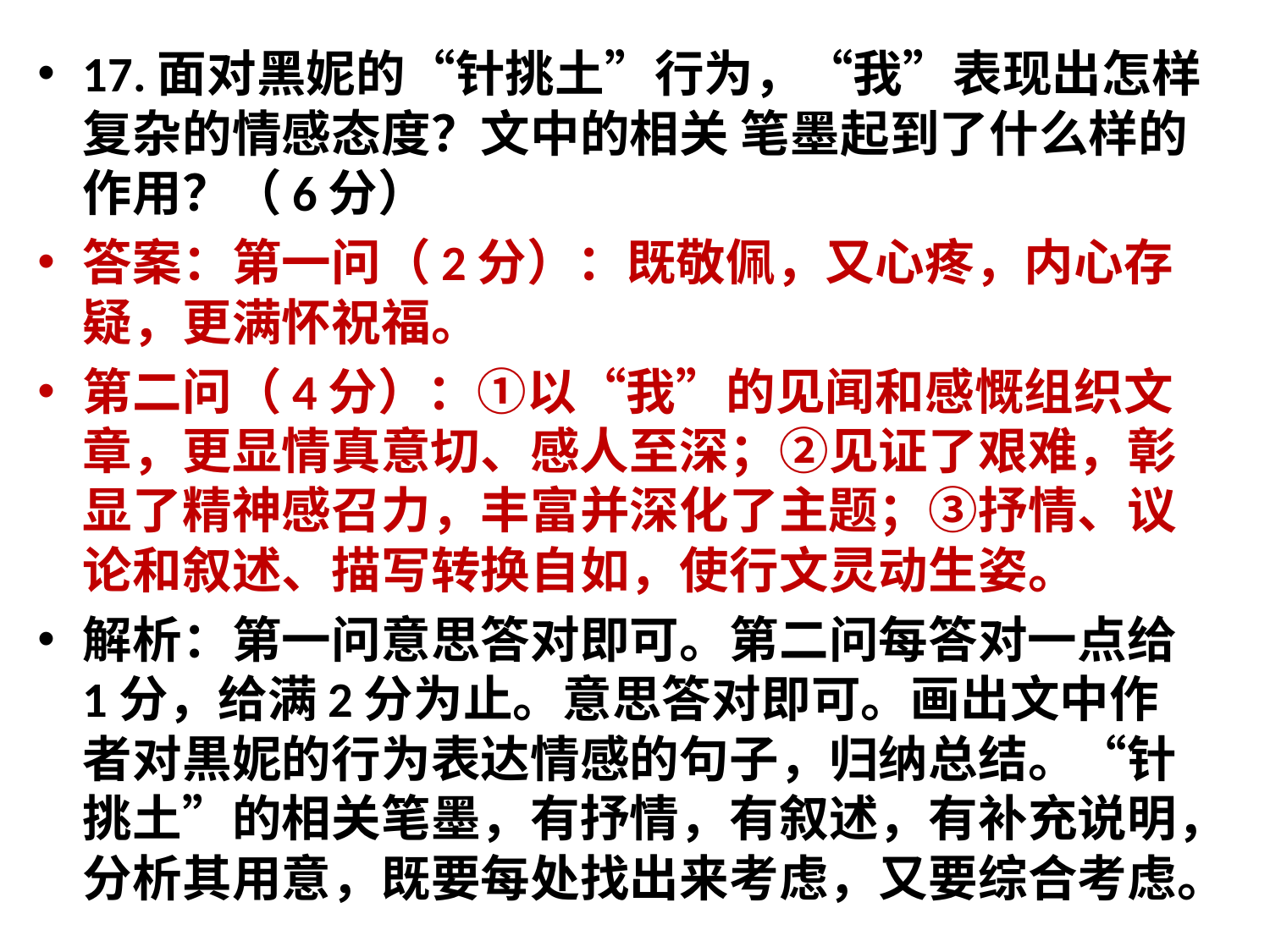

17.面对黑妮的“针挑土”行为，“我”表现出怎样复杂的情感态度？文中的相关 笔墨起到了什么样的作用？（6分）
答案：第一问（2分）：既敬佩，又心疼，内心存疑，更满怀祝福。
第二问（4分）：①以“我”的见闻和感慨组织文章，更显情真意切、感人至深；②见证了艰难，彰显了精神感召力，丰富并深化了主题；③抒情、议论和叙述、描写转换自如，使行文灵动生姿。
解析：第一问意思答对即可。第二问每答对一点给1分，给满2分为止。意思答对即可。画出文中作者对黒妮的行为表达情感的句子，归纳总结。“针挑土”的相关笔墨，有抒情，有叙述，有补充说明，分析其用意，既要每处找出来考虑，又要综合考虑。